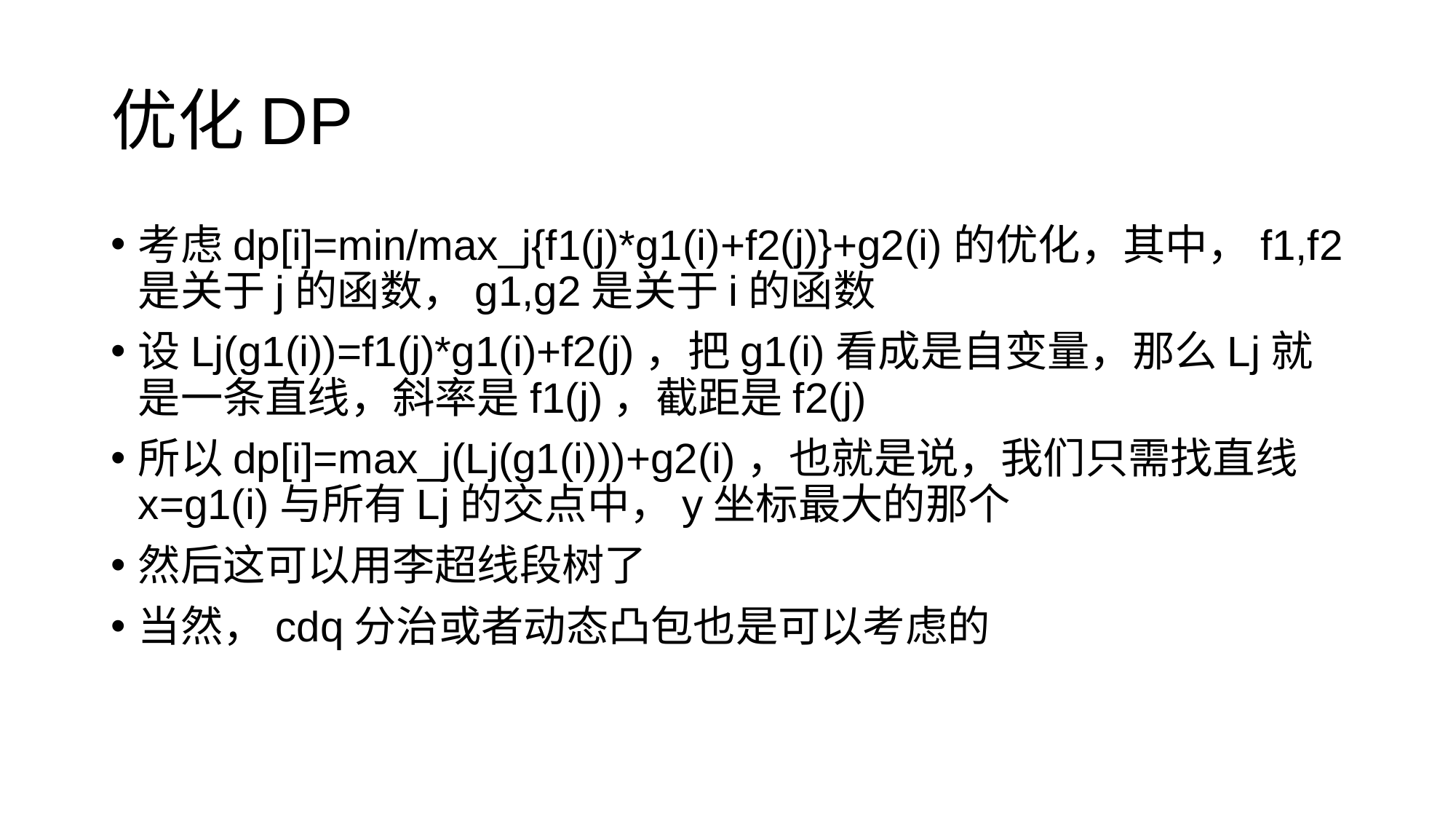

# 优化DP
考虑dp[i]=min/max_j{f1(j)*g1(i)+f2(j)}+g2(i)的优化，其中，f1,f2是关于j的函数，g1,g2是关于i的函数
设Lj(g1(i))=f1(j)*g1(i)+f2(j)，把g1(i)看成是自变量，那么Lj就是一条直线，斜率是f1(j)，截距是f2(j)
所以dp[i]=max_j(Lj(g1(i)))+g2(i)，也就是说，我们只需找直线x=g1(i)与所有Lj的交点中，y坐标最大的那个
然后这可以用李超线段树了
当然，cdq分治或者动态凸包也是可以考虑的